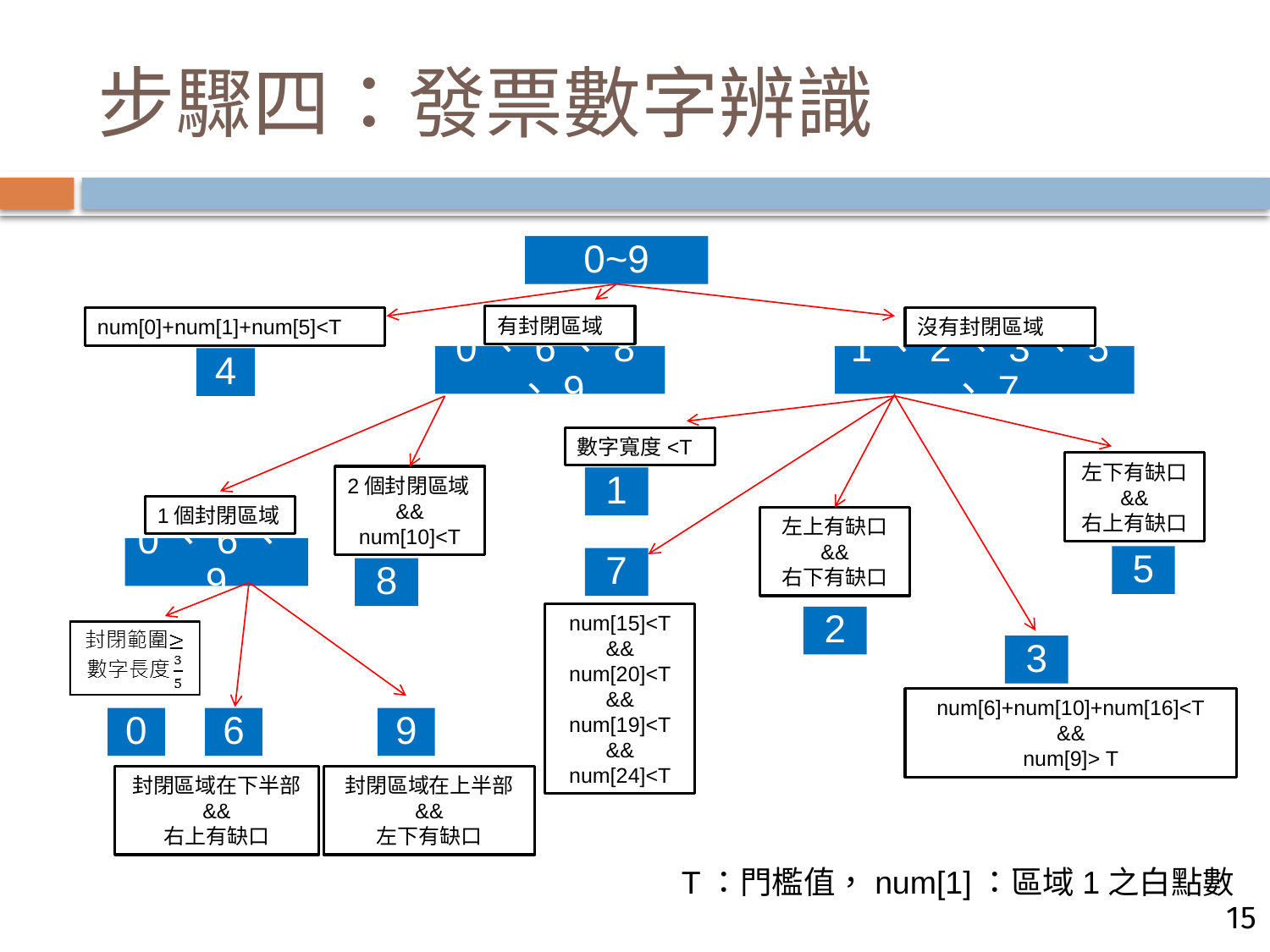

# 步驟四：發票數字辨識

0~9
有封閉區域
num[0]+num[1]+num[5]<T
沒有封閉區域

0、6、8、9

1、2、3、5、7

4
數字寬度<T
左下有缺口
&&
右上有缺口
2個封閉區域
&&
num[10]<T

1
1個封閉區域
左上有缺口
&&
右下有缺口

0、6、9

5

7

8
num[15]<T
&&
num[20]<T
&&
num[19]<T
&&
num[24]<T

2

3
num[6]+num[10]+num[16]<T
&&
num[9]> T

0

6

9
封閉區域在下半部
&&
右上有缺口
封閉區域在上半部
&&
左下有缺口
T：門檻值，num[1]：區域1之白點數